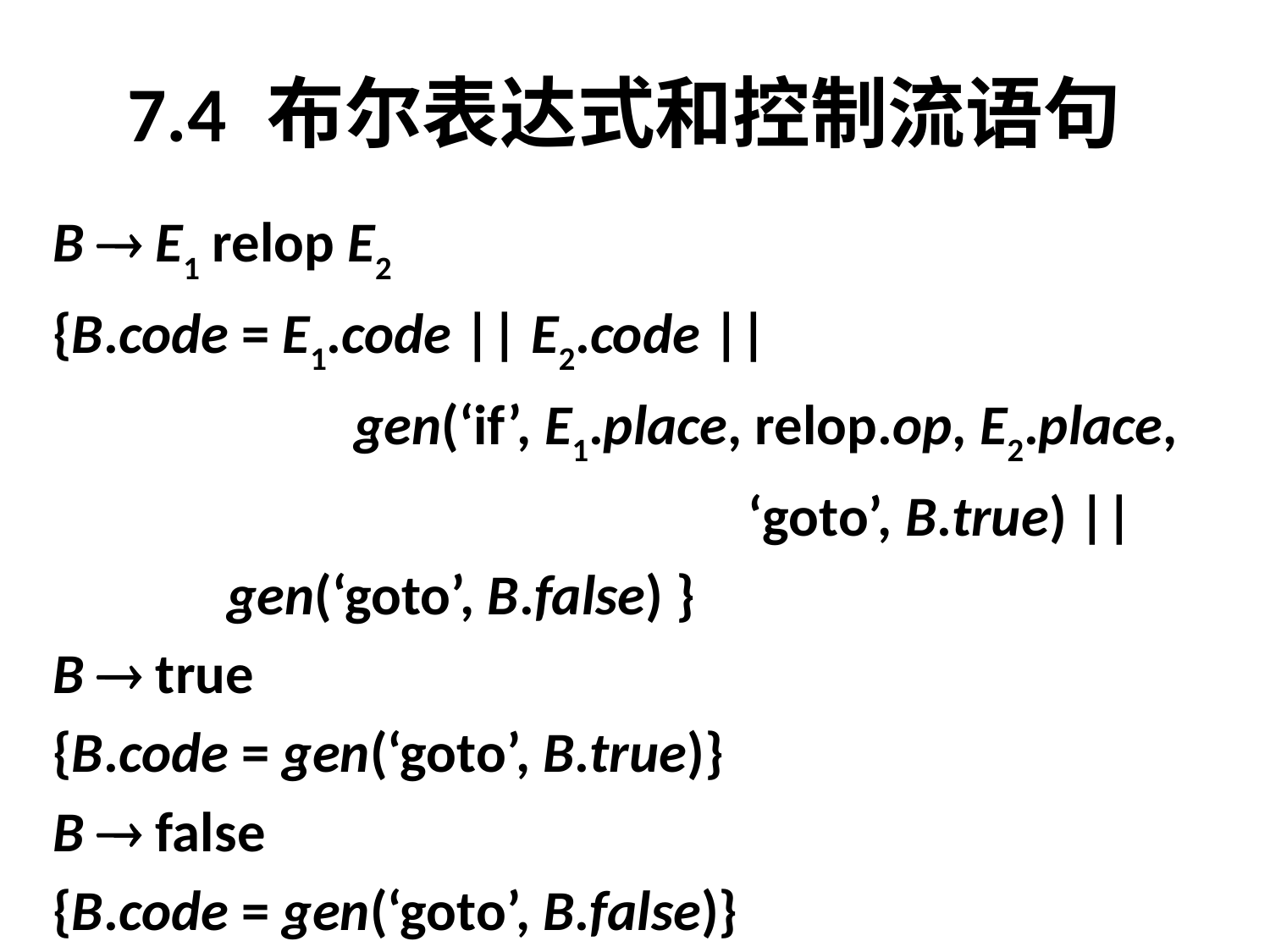

# 7.4 布尔表达式和控制流语句
B → E1 relop E2
{B.code = E1.code || E2.code ||
			gen(‘if’, E1.place, relop.op, E2.place,
						 ‘goto’, B.true) ||
         	gen(‘goto’, B.false) }
B → true
{B.code = gen(‘goto’, B.true)}
B → false
{B.code = gen(‘goto’, B.false)}